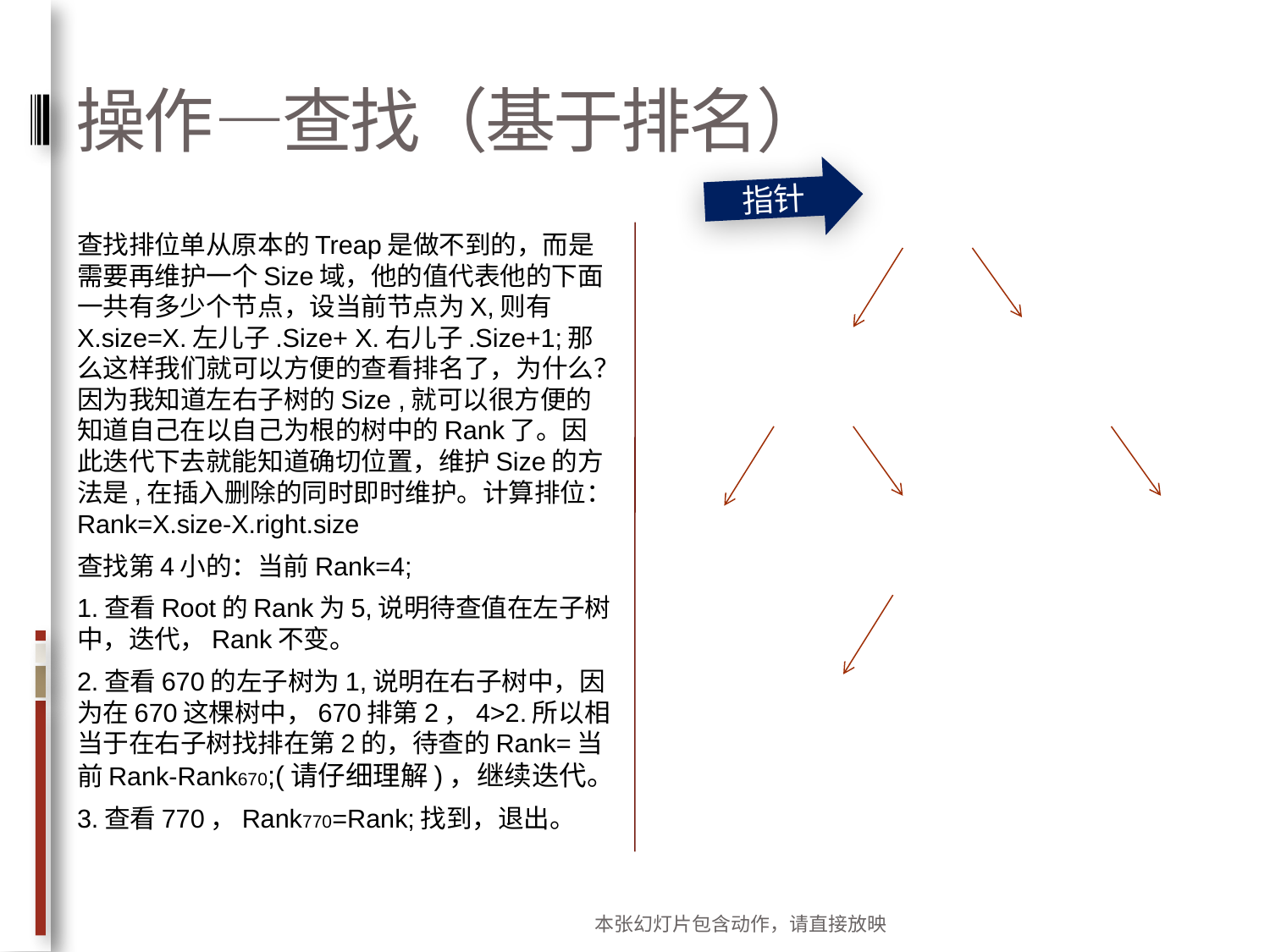

# 操作—查找（基于排名）
1360

7(Size)
  670

4
6760

2
   13

1
 770

2
9999

1
 690

1
指针
查找排位单从原本的Treap是做不到的，而是需要再维护一个Size域，他的值代表他的下面一共有多少个节点，设当前节点为X,则有X.size=X.左儿子.Size+ X.右儿子.Size+1;那么这样我们就可以方便的查看排名了，为什么？因为我知道左右子树的Size ,就可以很方便的知道自己在以自己为根的树中的Rank了。因此迭代下去就能知道确切位置，维护Size的方法是,在插入删除的同时即时维护。计算排位：Rank=X.size-X.right.size
查找第4小的：当前Rank=4;
1.查看Root的Rank为5,说明待查值在左子树中，迭代，Rank不变。
2.查看670的左子树为1,说明在右子树中，因为在670这棵树中，670排第2，4>2.所以相当于在右子树找排在第2的，待查的Rank=当前Rank-Rank670;(请仔细理解)，继续迭代。
3.查看770，Rank770=Rank;找到，退出。
本张幻灯片包含动作，请直接放映